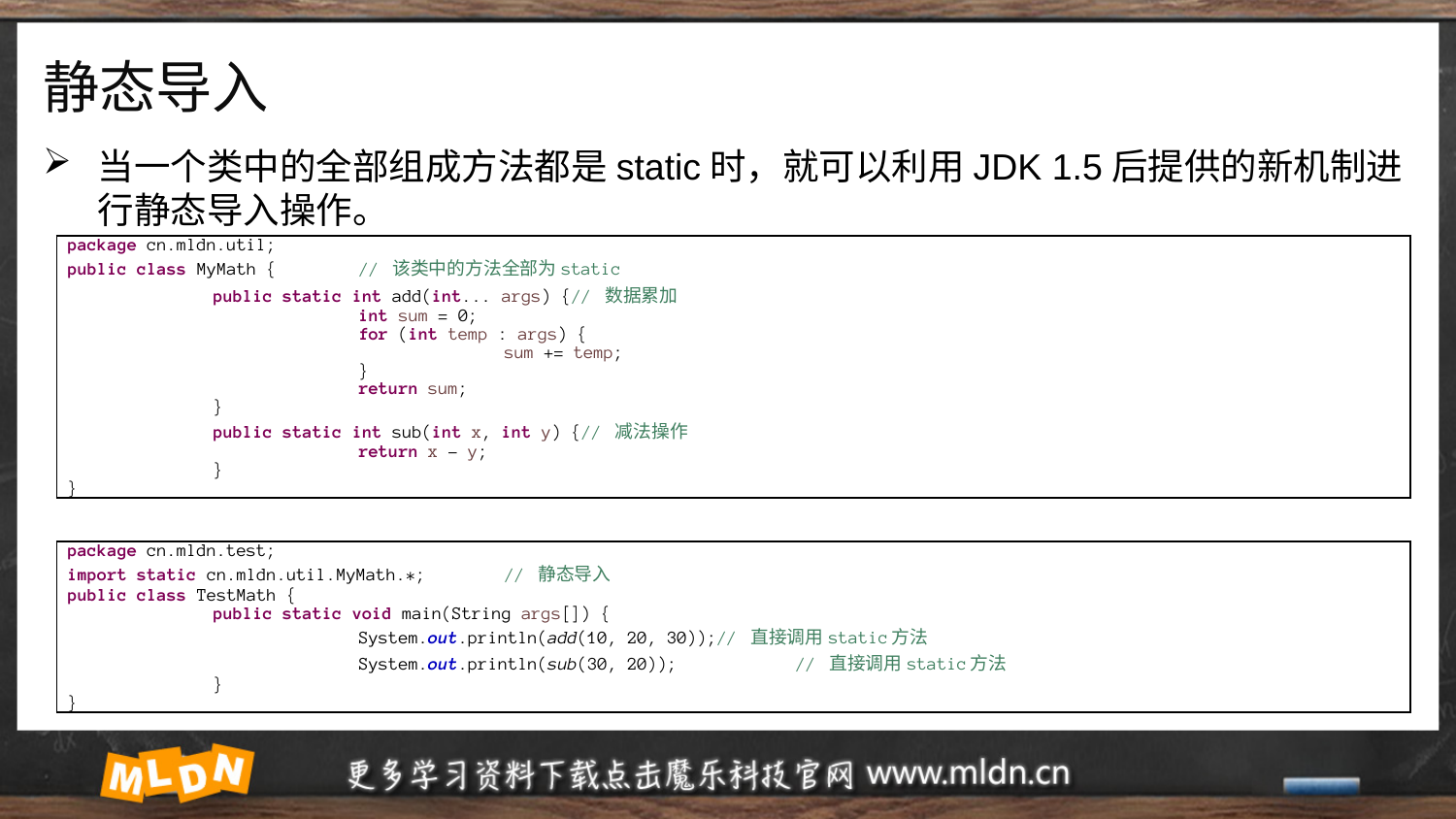

# 静态导入
当一个类中的全部组成方法都是static时，就可以利用JDK 1.5后提供的新机制进行静态导入操作。
| package cn.mldn.util; public class MyMath { // 该类中的方法全部为static public static int add(int... args) {// 数据累加 int sum = 0; for (int temp : args) { sum += temp; } return sum; } public static int sub(int x, int y) {// 减法操作 return x - y; } } |
| --- |
| package cn.mldn.test; import static cn.mldn.util.MyMath.\*; // 静态导入 public class TestMath { public static void main(String args[]) { System.out.println(add(10, 20, 30));// 直接调用static方法 System.out.println(sub(30, 20)); // 直接调用static方法 } } |
| --- |